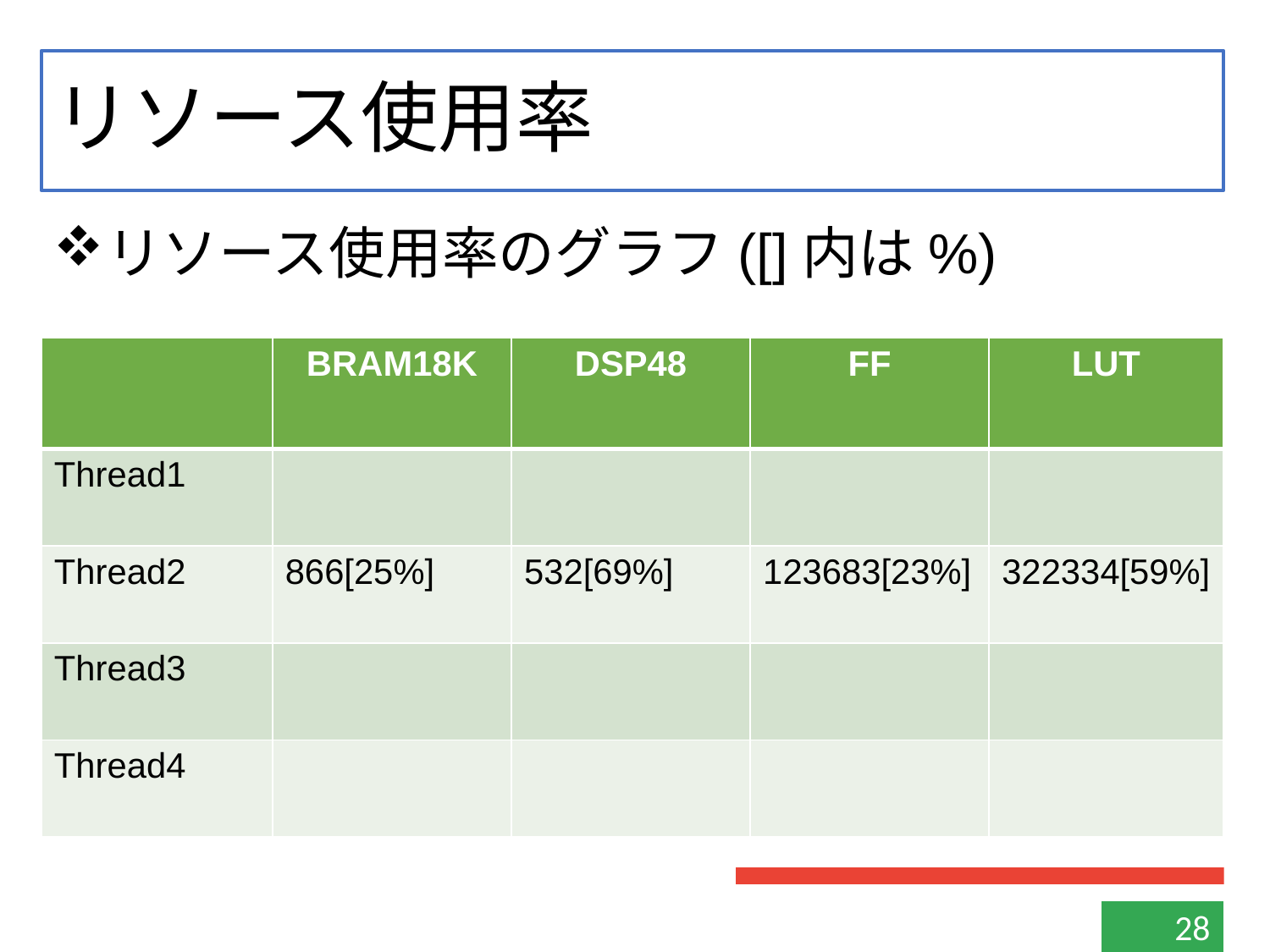

# リソース使用率
リソース使用率のグラフ([]内は%)
|  | BRAM18K | DSP48 | FF | LUT |
| --- | --- | --- | --- | --- |
| Thread1 |  |  |  |  |
| Thread2 | 866[25%] | 532[69%] | 123683[23%] | 322334[59%] |
| Thread3 |  |  |  |  |
| Thread4 |  |  |  |  |
28